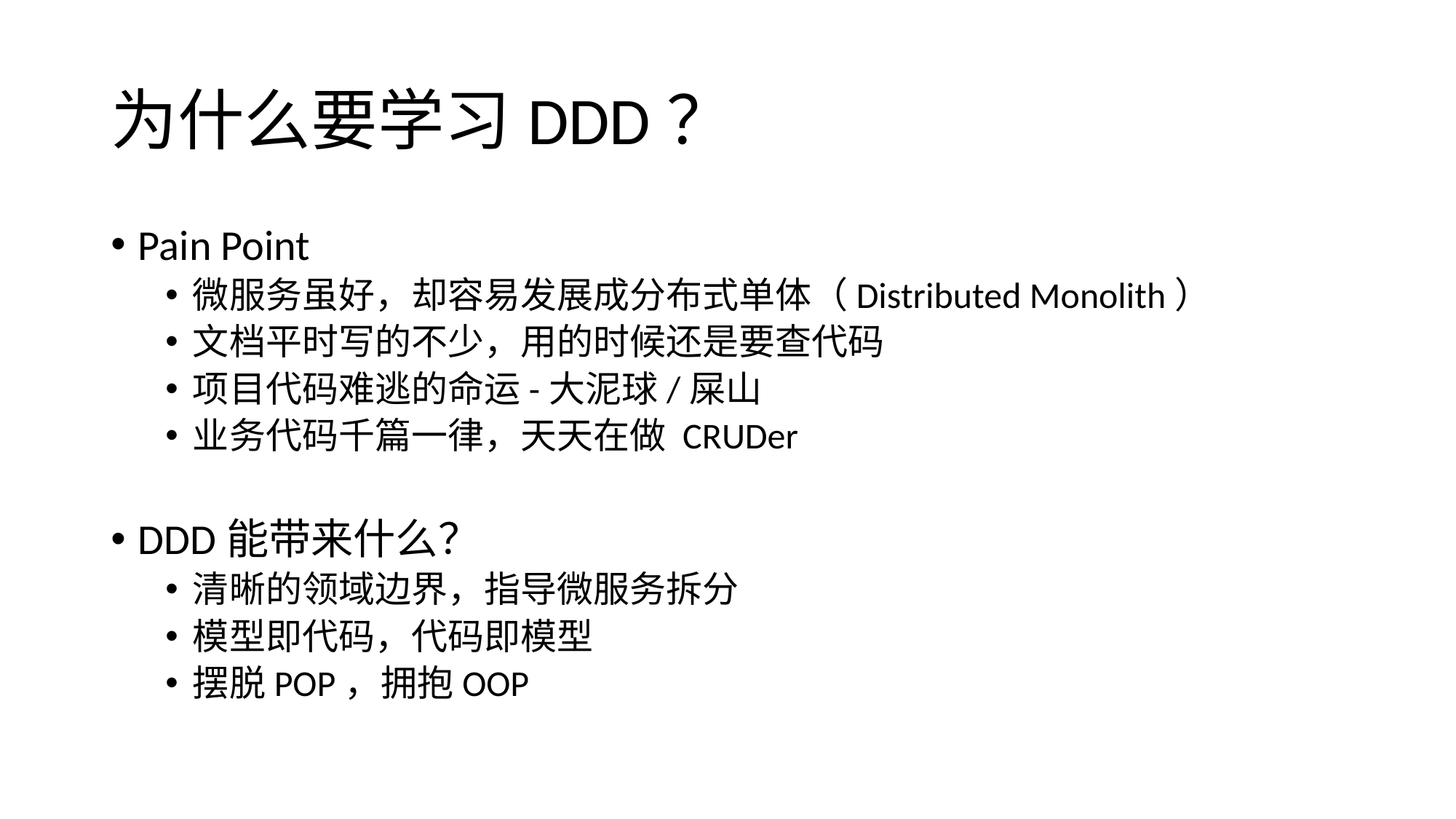

# 为什么要学习DDD？
Pain Point
微服务虽好，却容易发展成分布式单体（Distributed Monolith）
文档平时写的不少，用的时候还是要查代码
项目代码难逃的命运-大泥球/屎山
业务代码千篇一律，天天在做 CRUDer

DDD能带来什么？
清晰的领域边界，指导微服务拆分
模型即代码，代码即模型
摆脱POP，拥抱OOP